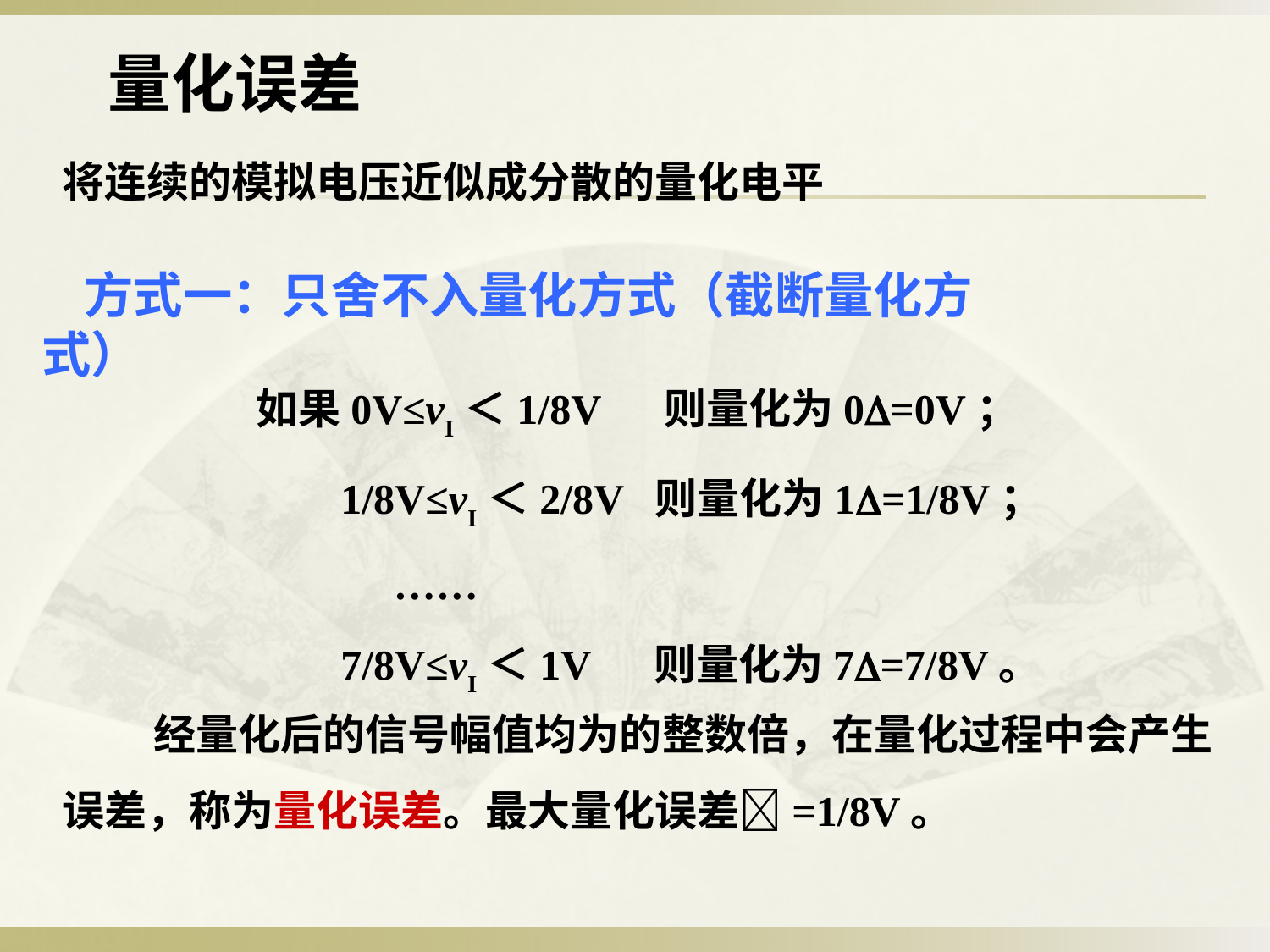

# 量化误差
将连续的模拟电压近似成分散的量化电平
方式一：只舍不入量化方式（截断量化方式）
如果0V≤vI＜1/8V     则量化为0Δ=0V；
        1/8V≤vI＜2/8V  则量化为1Δ=1/8V；
             ……
        7/8V≤vI＜1V     则量化为7Δ=7/8V。
    经量化后的信号幅值均为的整数倍，在量化过程中会产生误差，称为量化误差。最大量化误差Δ=1/8V。